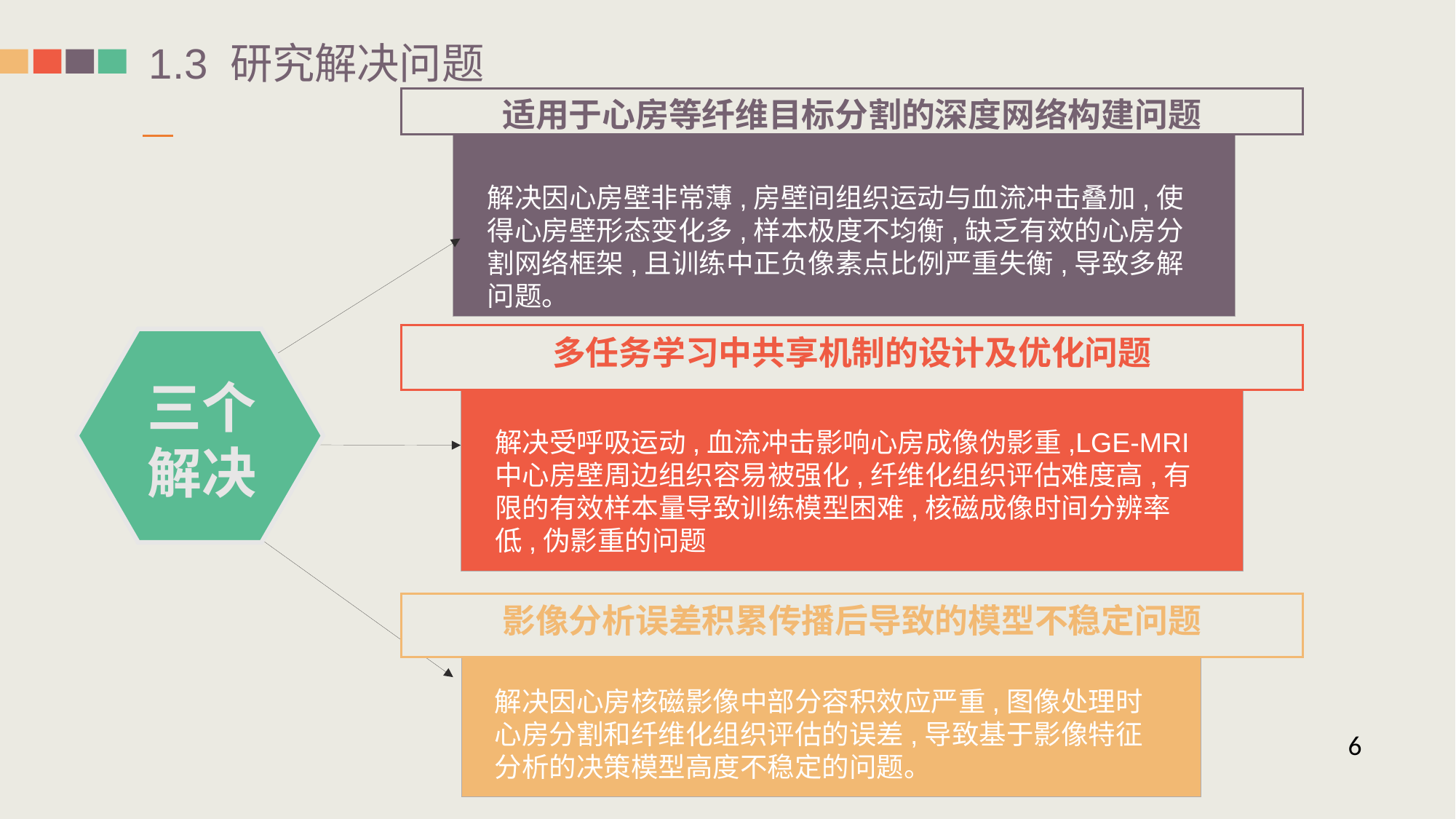

1.3 研究解决问题

适用于心房等纤维目标分割的深度网络构建问题

解决因心房壁非常薄,房壁间组织运动与血流冲击叠加,使得心房壁形态变化多,样本极度不均衡,缺乏有效的心房分割网络框架,且训练中正负像素点比例严重失衡,导致多解问题。

多任务学习中共享机制的设计及优化问题

三个解决

解决受呼吸运动,血流冲击影响心房成像伪影重,LGE-MRI中心房壁周边组织容易被强化,纤维化组织评估难度高,有限的有效样本量导致训练模型困难,核磁成像时间分辨率低,伪影重的问题

影像分析误差积累传播后导致的模型不稳定问题

解决因心房核磁影像中部分容积效应严重,图像处理时心房分割和纤维化组织评估的误差,导致基于影像特征分析的决策模型高度不稳定的问题。
6